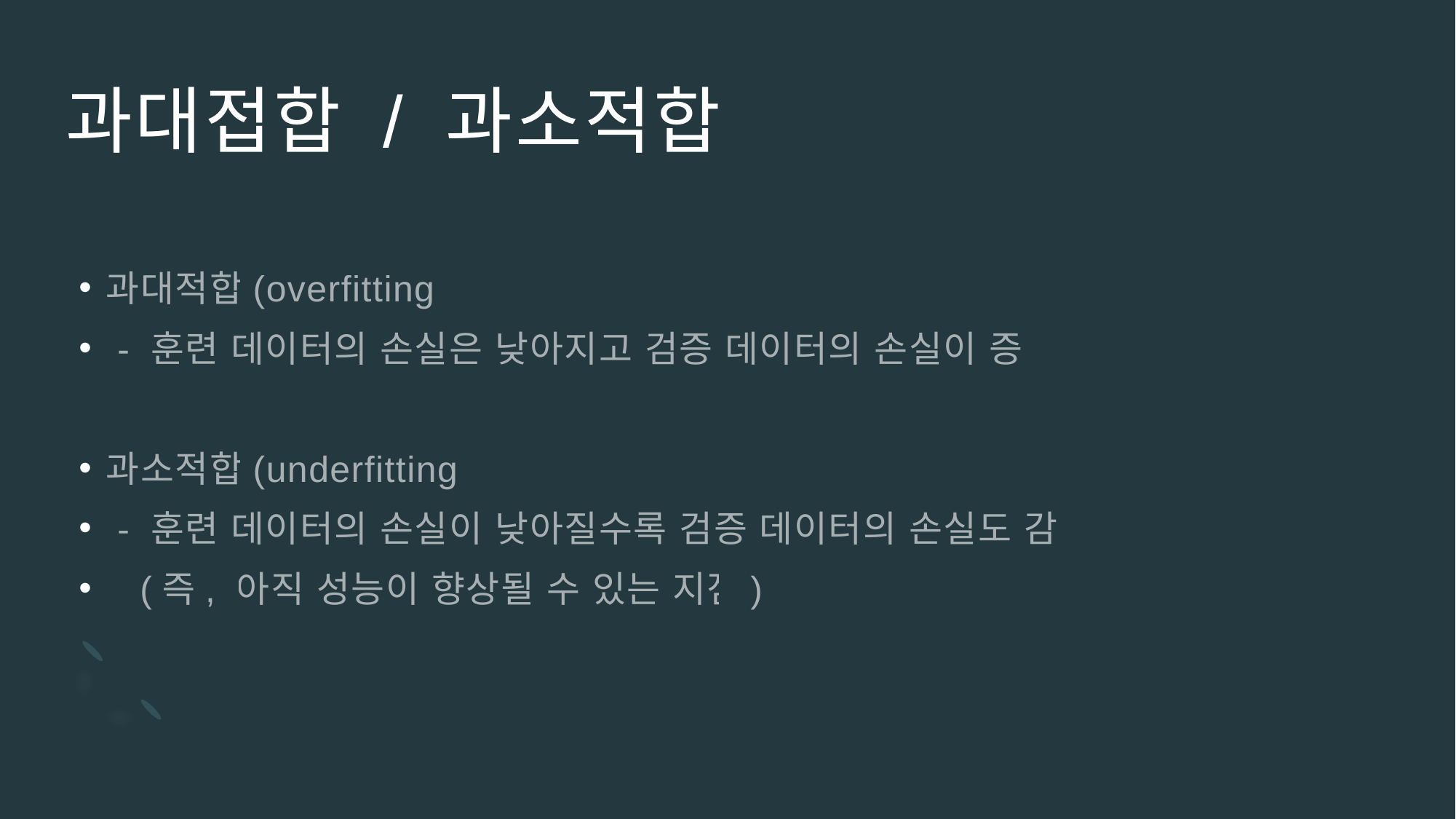

# 과대접합 / 과소적합

과대적합(overfitting)
 - 훈련 데이터의 손실은 낮아지고 검증 데이터의 손실이 증가

과소적합(underfitting)
 - 훈련 데이터의 손실이 낮아질수록 검증 데이터의 손실도 감소
   (즉, 아직 성능이 향상될 수 있는 지점)